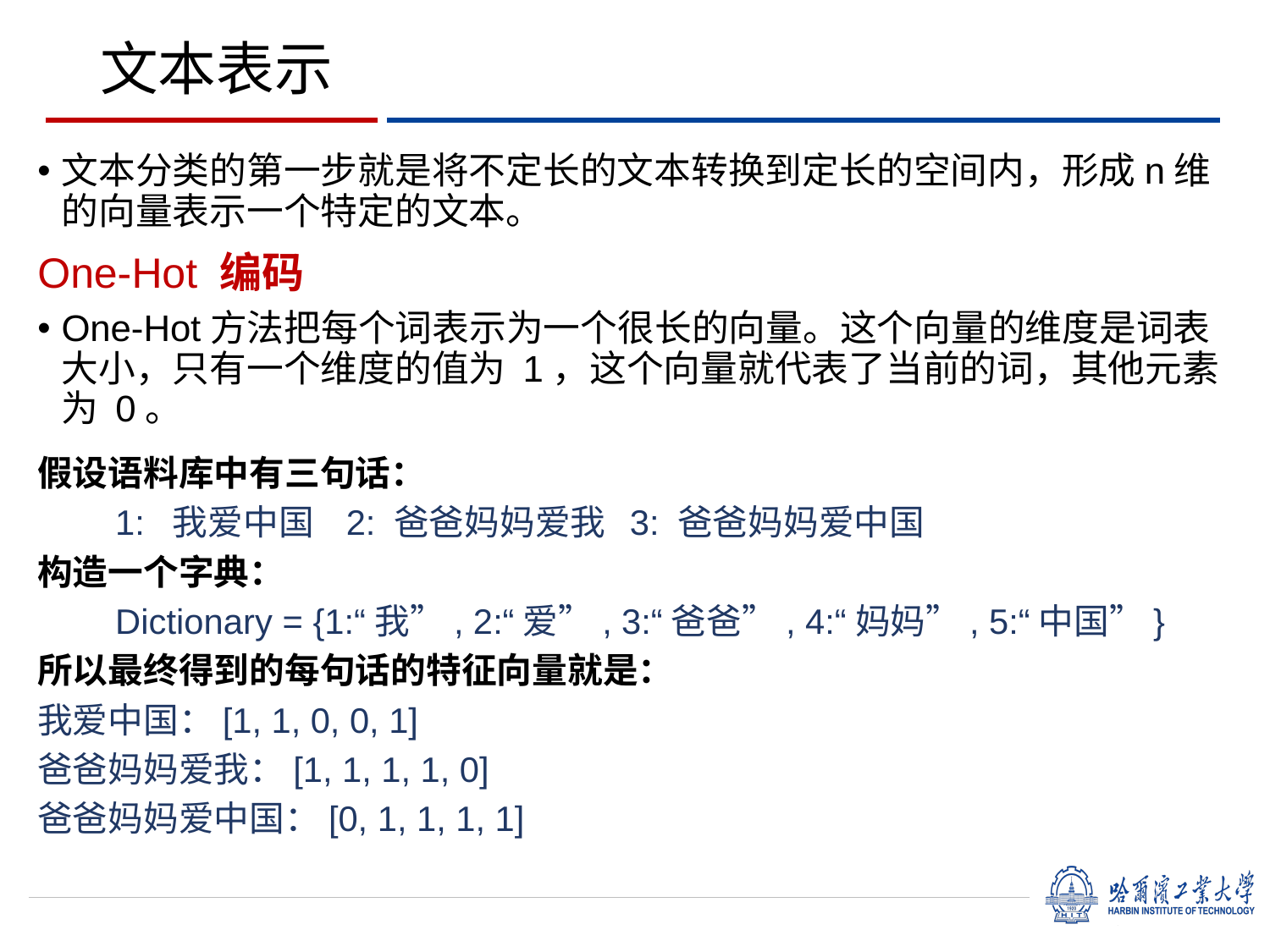

# 文本表示
文本分类的第一步就是将不定长的文本转换到定长的空间内，形成n维的向量表示一个特定的文本。
One-Hot 编码
One-Hot方法把每个词表示为一个很长的向量。这个向量的维度是词表大小，只有一个维度的值为 1，这个向量就代表了当前的词，其他元素为 0。
假设语料库中有三句话：
        1:  我爱中国   2: 爸爸妈妈爱我  3: 爸爸妈妈爱中国
构造一个字典：
        Dictionary = {1:“我”, 2:“爱”, 3:“爸爸”, 4:“妈妈”, 5:“中国”}
所以最终得到的每句话的特征向量就是：
我爱中国：[1, 1, 0, 0, 1]
爸爸妈妈爱我：[1, 1, 1, 1, 0]
爸爸妈妈爱中国：[0, 1, 1, 1, 1]